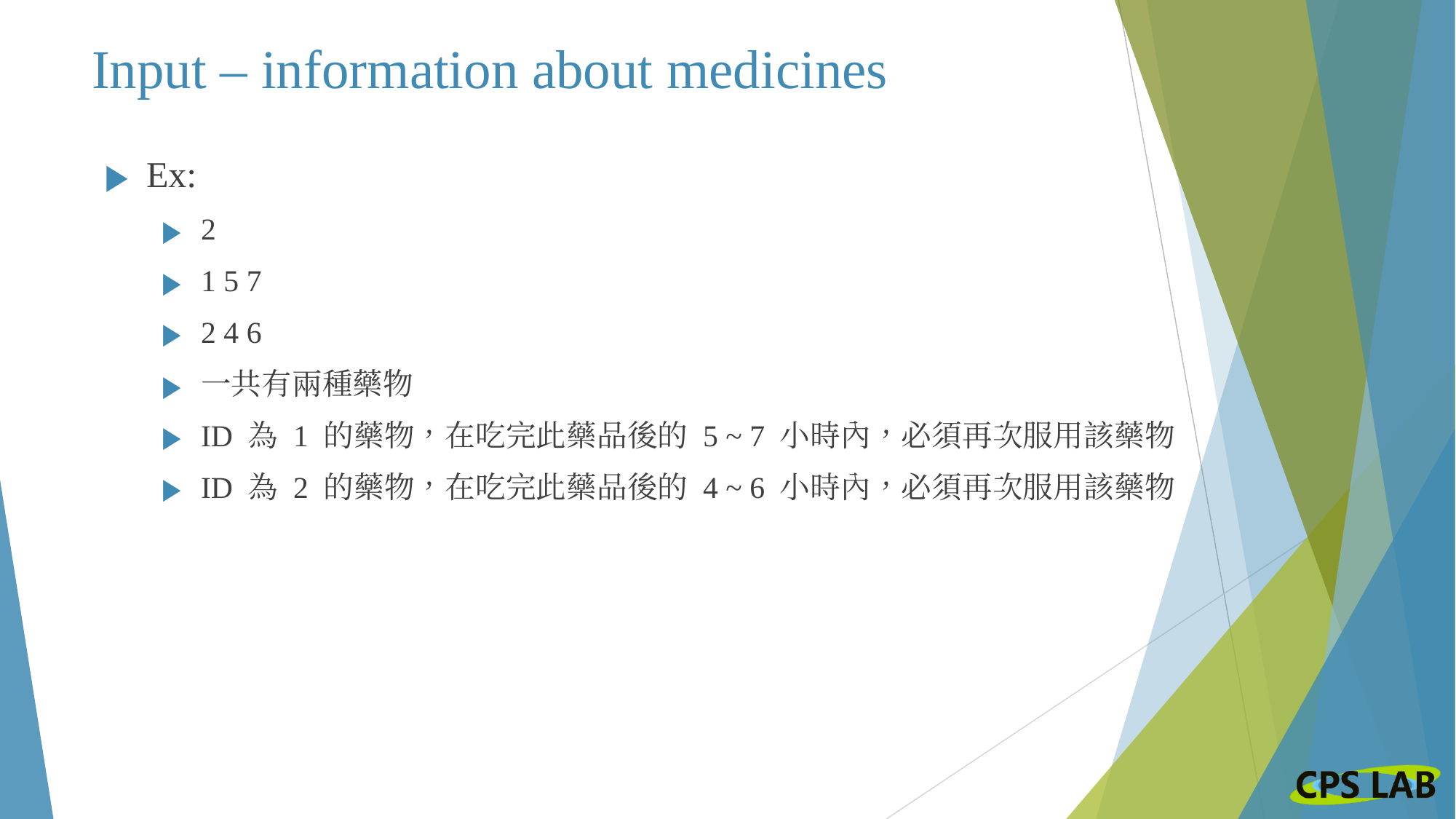

# Input – information about medicines
Ex:
2
1 5 7
2 4 6
一共有兩種藥物
ID 為 1 的藥物，在吃完此藥品後的 5 ~ 7 小時內，必須再次服用該藥物
ID 為 2 的藥物，在吃完此藥品後的 4 ~ 6 小時內，必須再次服用該藥物